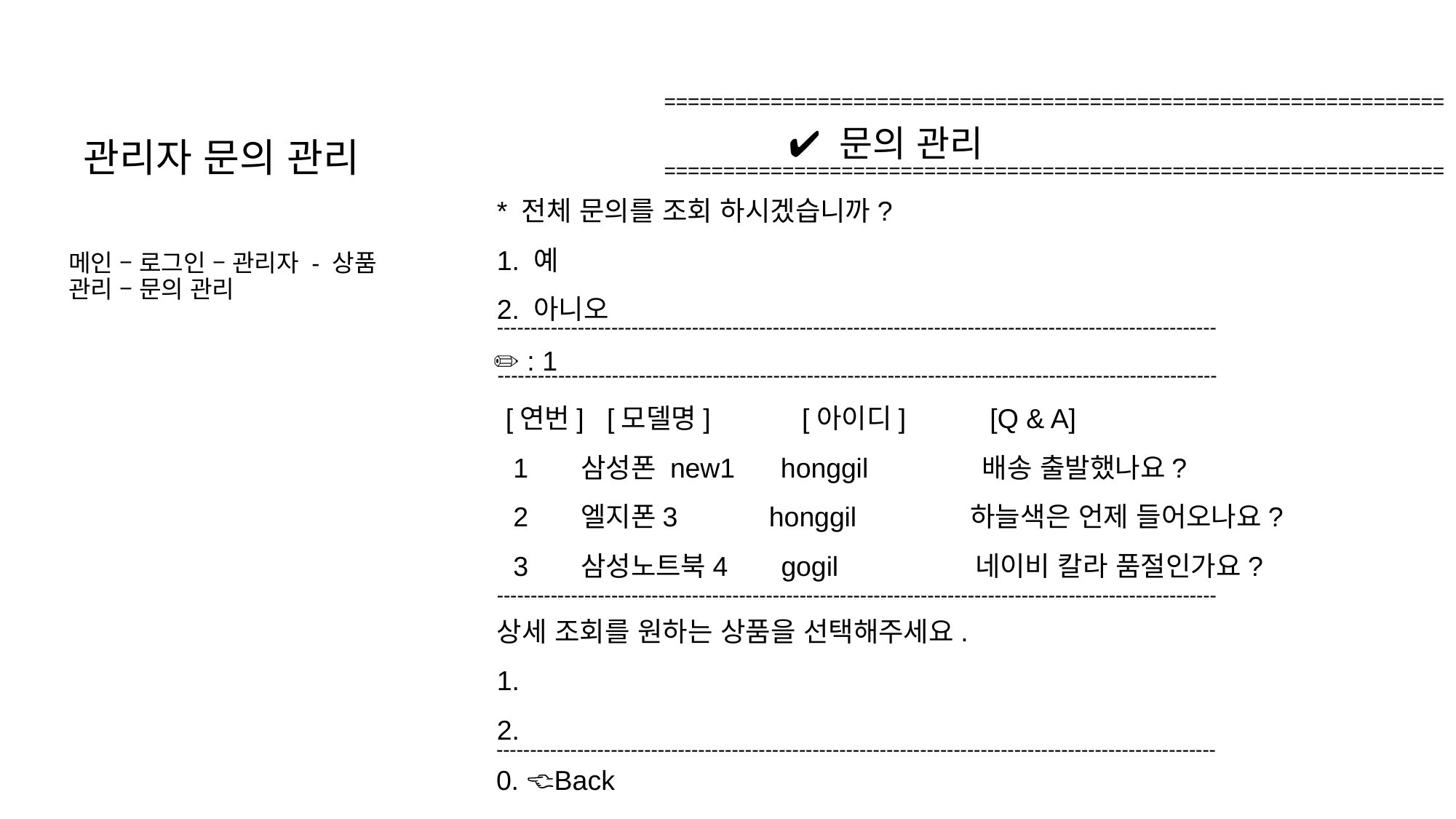

==================================================================
✔ 문의 관리
==================================================================
관리자 문의 관리
* 전체 문의를 조회 하시겠습니까?
1. 예
2. 아니오
메인 – 로그인 – 관리자 - 상품 관리 – 문의 관리
-----------------------------------------------------------------------------------------------------------
✏ : 1
-----------------------------------------------------------------------------------------------------------
[연번]   [모델명]            [아이디]           [Q & A]
 1      삼성폰 new1      honggil              배송 출발했나요?
 2      엘지폰3            honggil              하늘색은 언제 들어오나요?
 3      삼성노트북4       gogil                 네이비 칼라 품절인가요?
-----------------------------------------------------------------------------------------------------------
상세 조회를 원하는 상품을 선택해주세요.
1.
2.
-----------------------------------------------------------------------------------------------------------
0. 👈Back